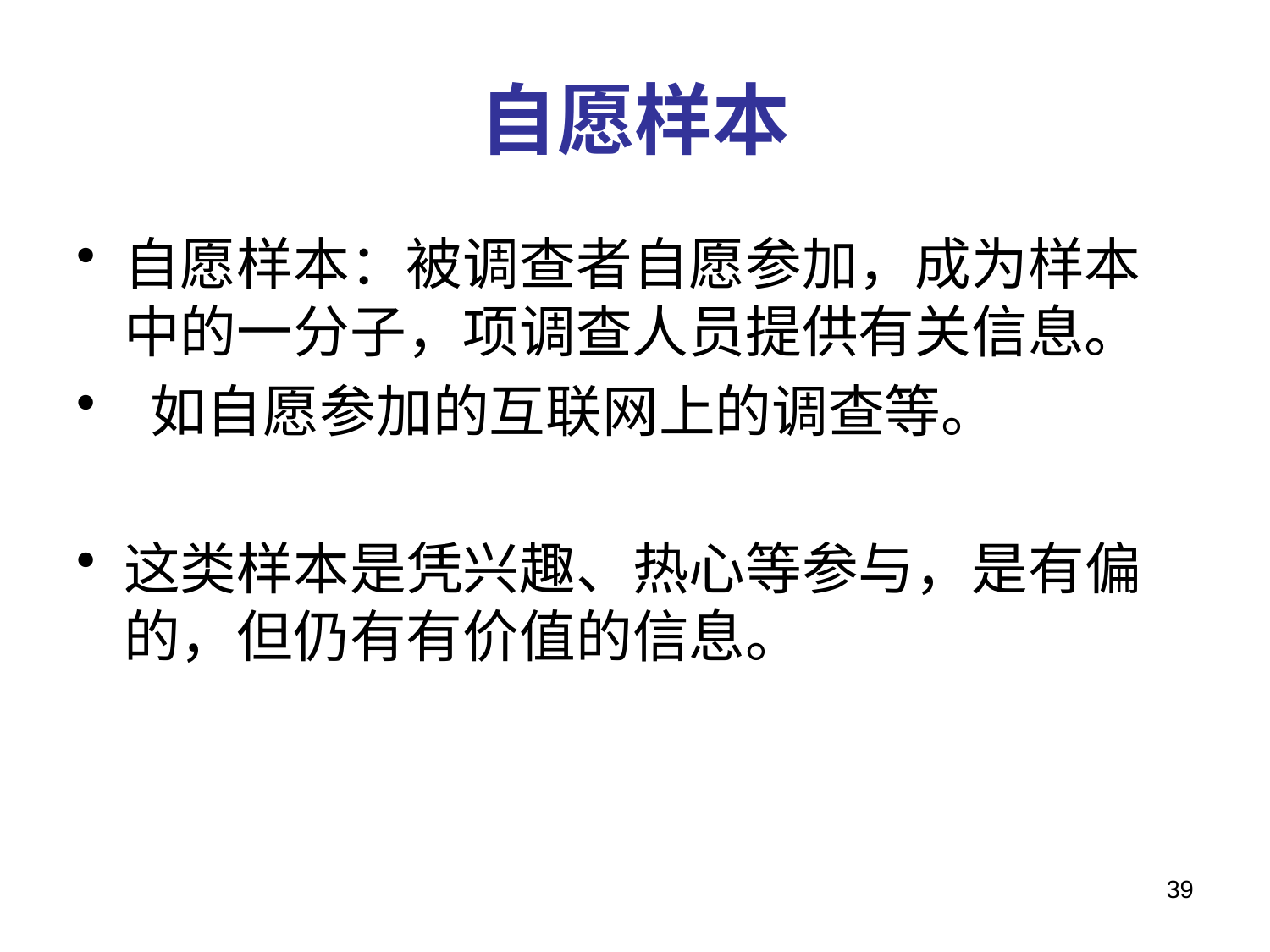

# 自愿样本
自愿样本：被调查者自愿参加，成为样本中的一分子，项调查人员提供有关信息。
 如自愿参加的互联网上的调查等。

这类样本是凭兴趣、热心等参与，是有偏的，但仍有有价值的信息。
39